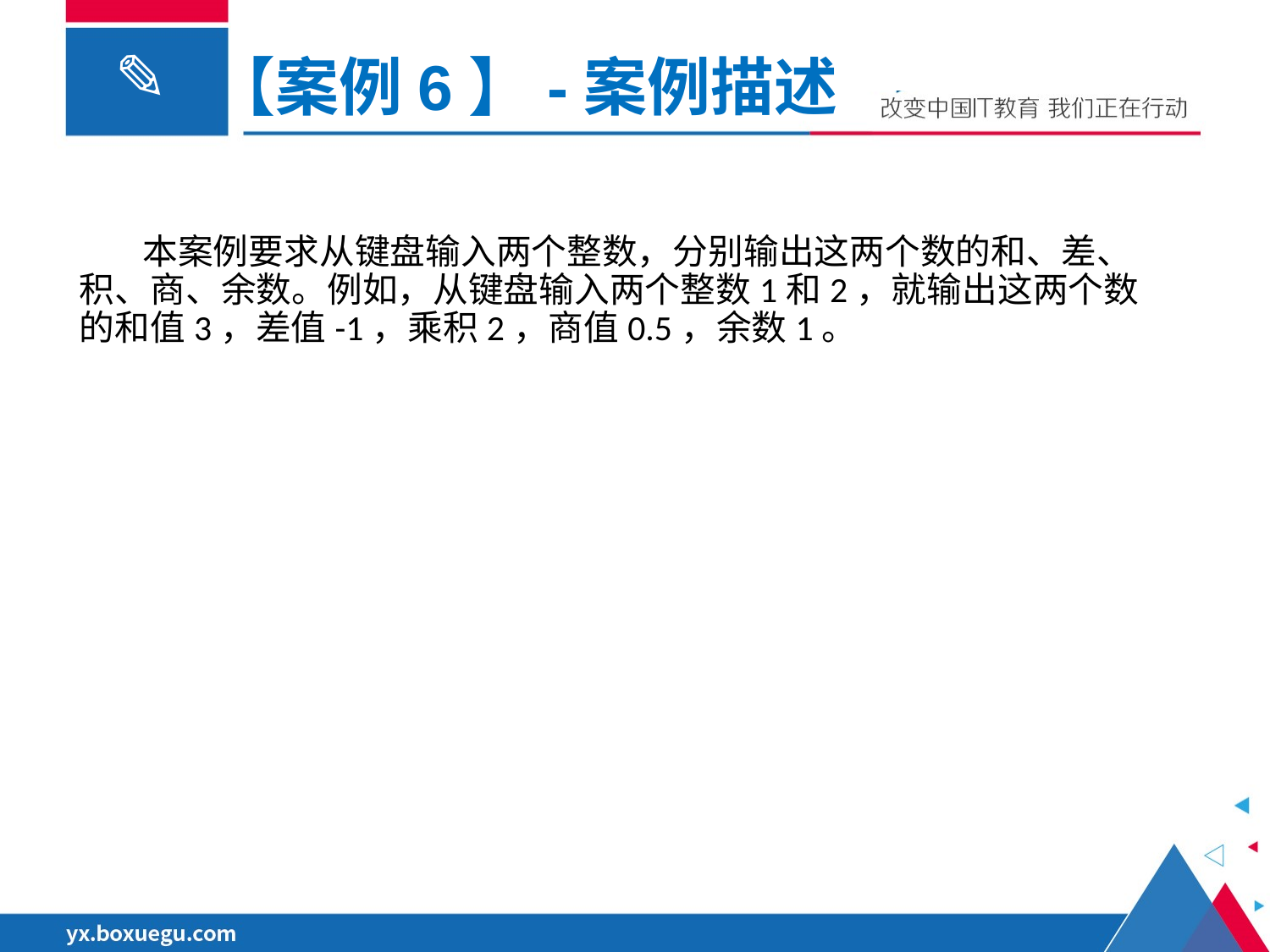

【案例6】-案例描述
       本案例要求从键盘输入两个整数，分别输出这两个数的和、差、积、商、余数。例如，从键盘输入两个整数1和2，就输出这两个数的和值3，差值-1，乘积2，商值0.5，余数1。